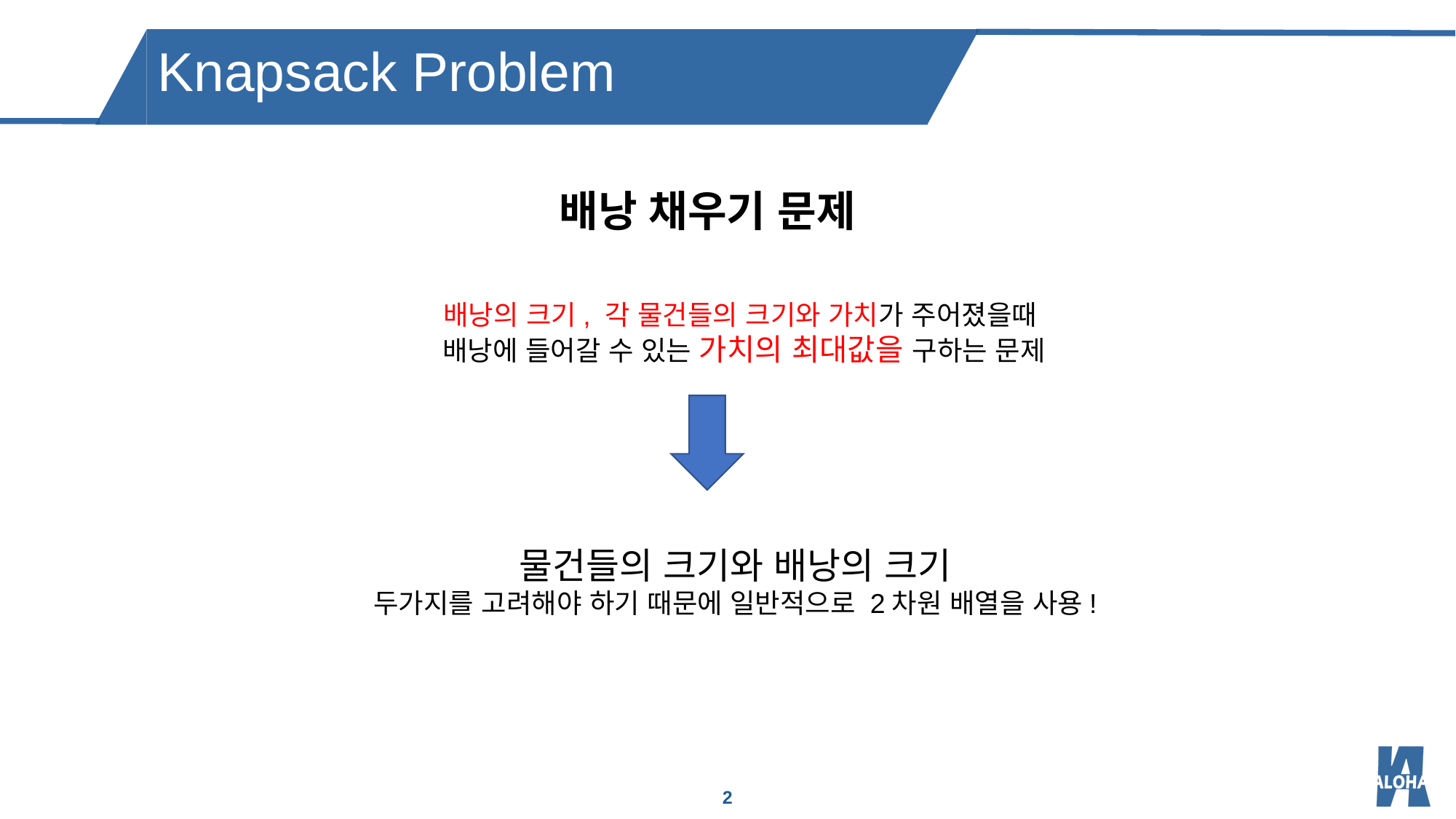

Knapsack Problem
배낭 채우기 문제
배낭의 크기, 각 물건들의 크기와 가치가 주어졌을때
배낭에 들어갈 수 있는 가치의 최대값을 구하는 문제

물건들의 크기와 배낭의 크기
두가지를 고려해야 하기 때문에 일반적으로 2차원 배열을 사용!
2